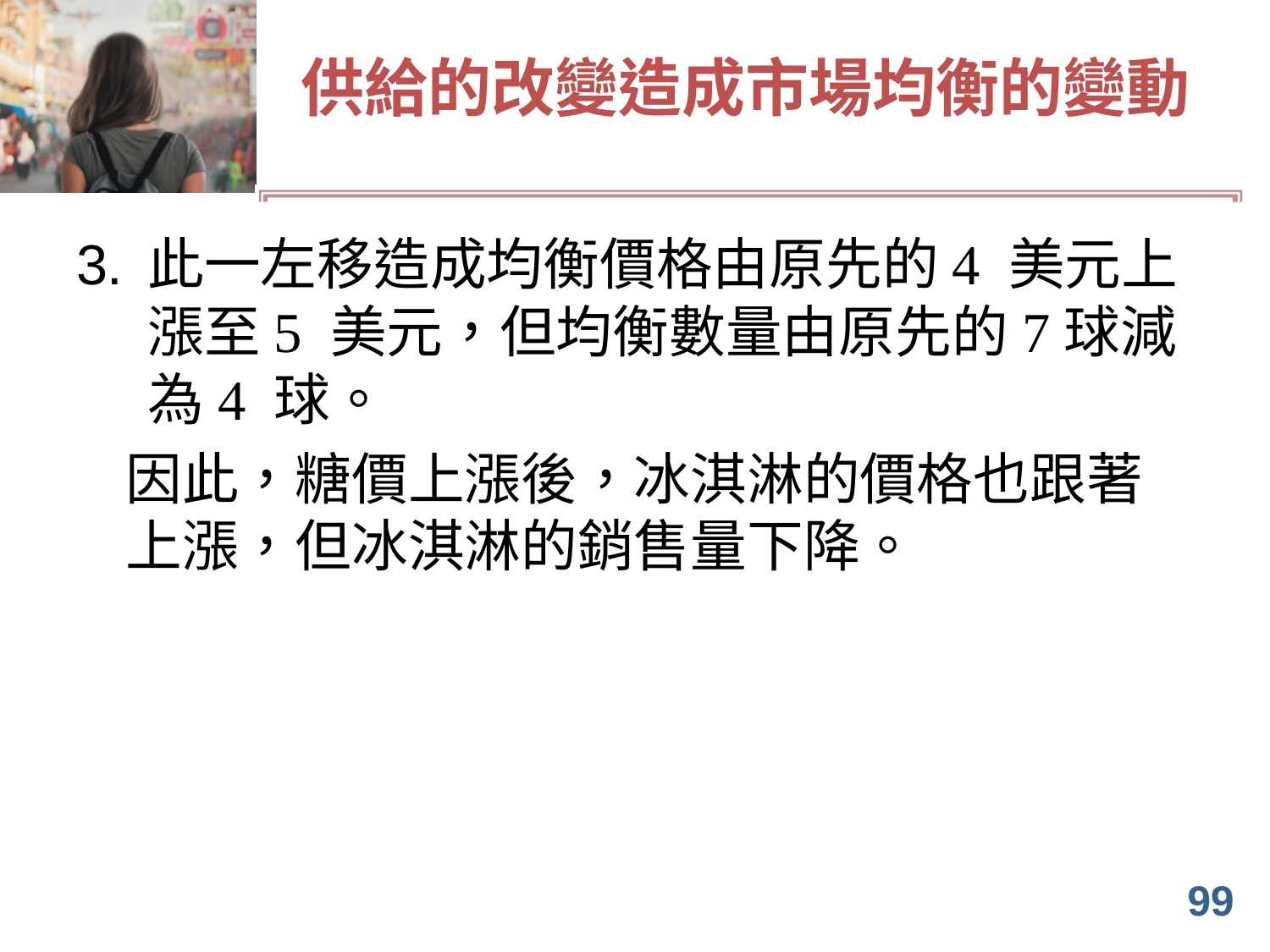

# 供給的改變造成市場均衡的變動
此一左移造成均衡價格由原先的4 美元上漲至5 美元，但均衡數量由原先的7球減為4 球。
因此，糖價上漲後，冰淇淋的價格也跟著上漲，但冰淇淋的銷售量下降。
99